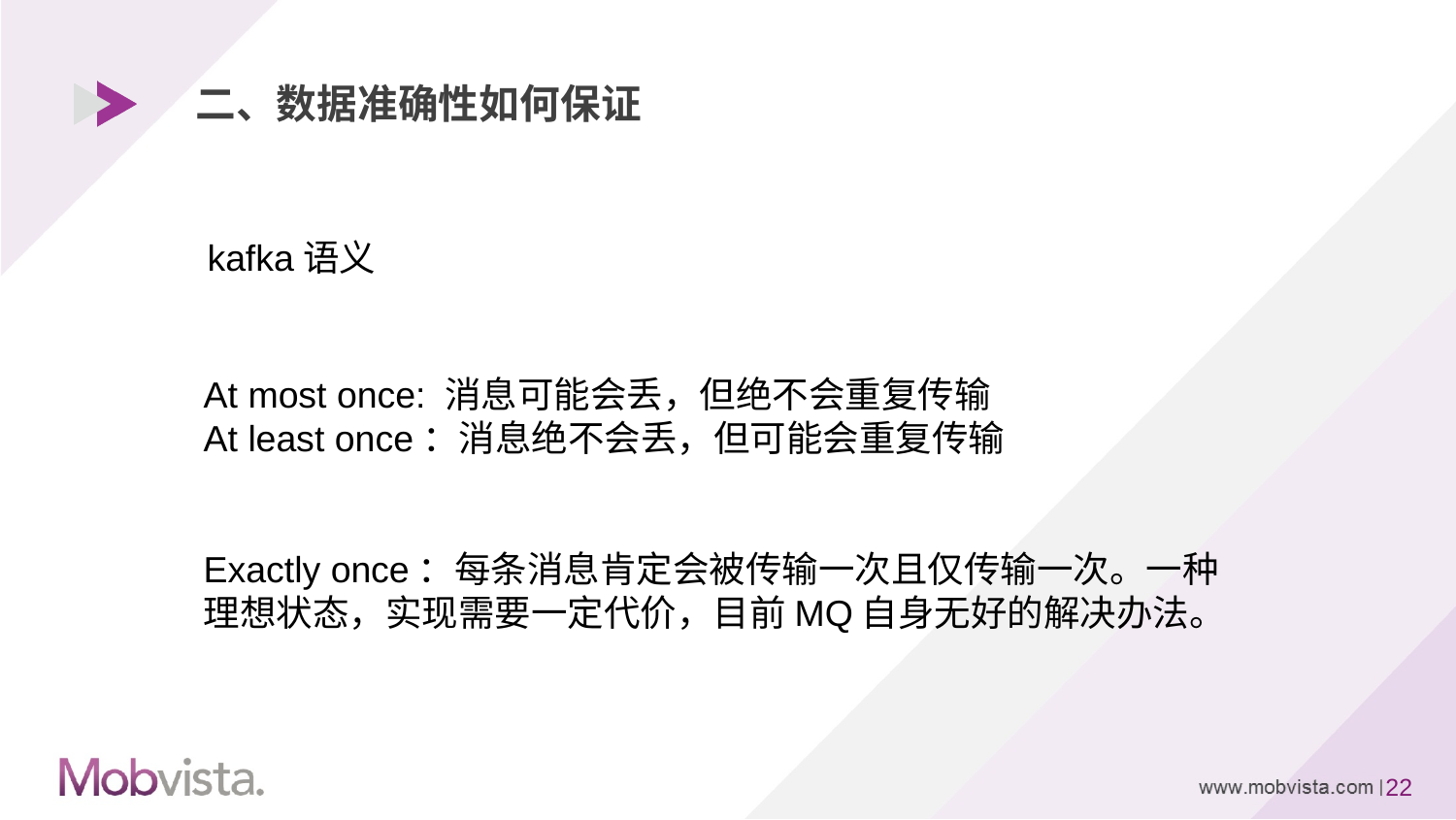

# 二、数据准确性如何保证
kafka语义
At most once: 消息可能会丢，但绝不会重复传输
At least once：消息绝不会丢，但可能会重复传输

Exactly once：每条消息肯定会被传输一次且仅传输一次。一种理想状态，实现需要一定代价，目前MQ自身无好的解决办法。
22